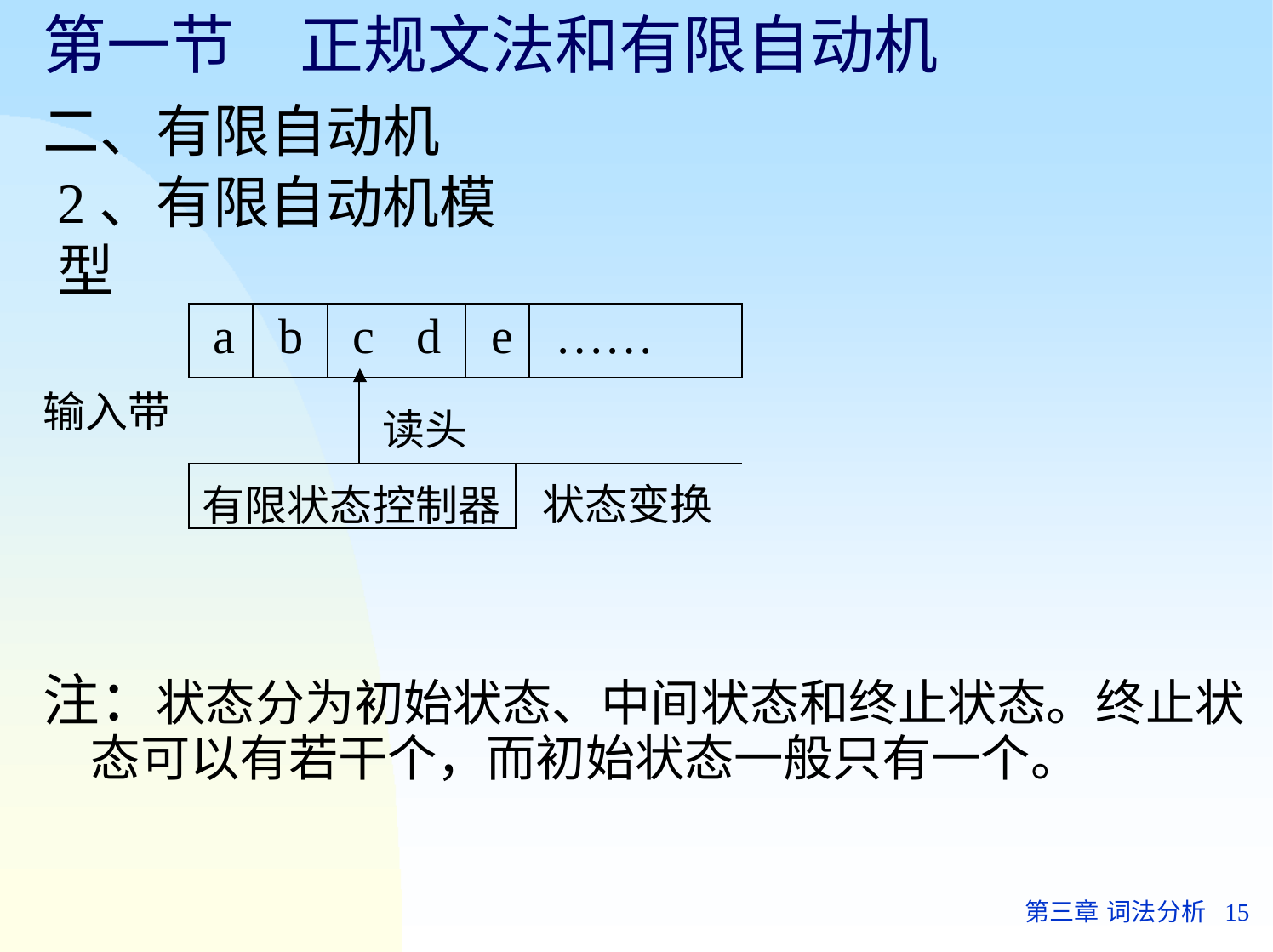

# 第一节	正规文法和有限自动机
二、有限自动机
2、有限自动机模型

输入带
| a | b | c |  | d | e |  | …… |
| --- | --- | --- | --- | --- | --- | --- | --- |
|  |  |  | 读头 |  |  |  |  |
| 有限状态控制器 |  |  |  |  |  | 状态变换 |  |

注：状态分为初始状态、中间状态和终止状态。终止状 态可以有若干个，而初始状态一般只有一个。
第三章 词法分析	15